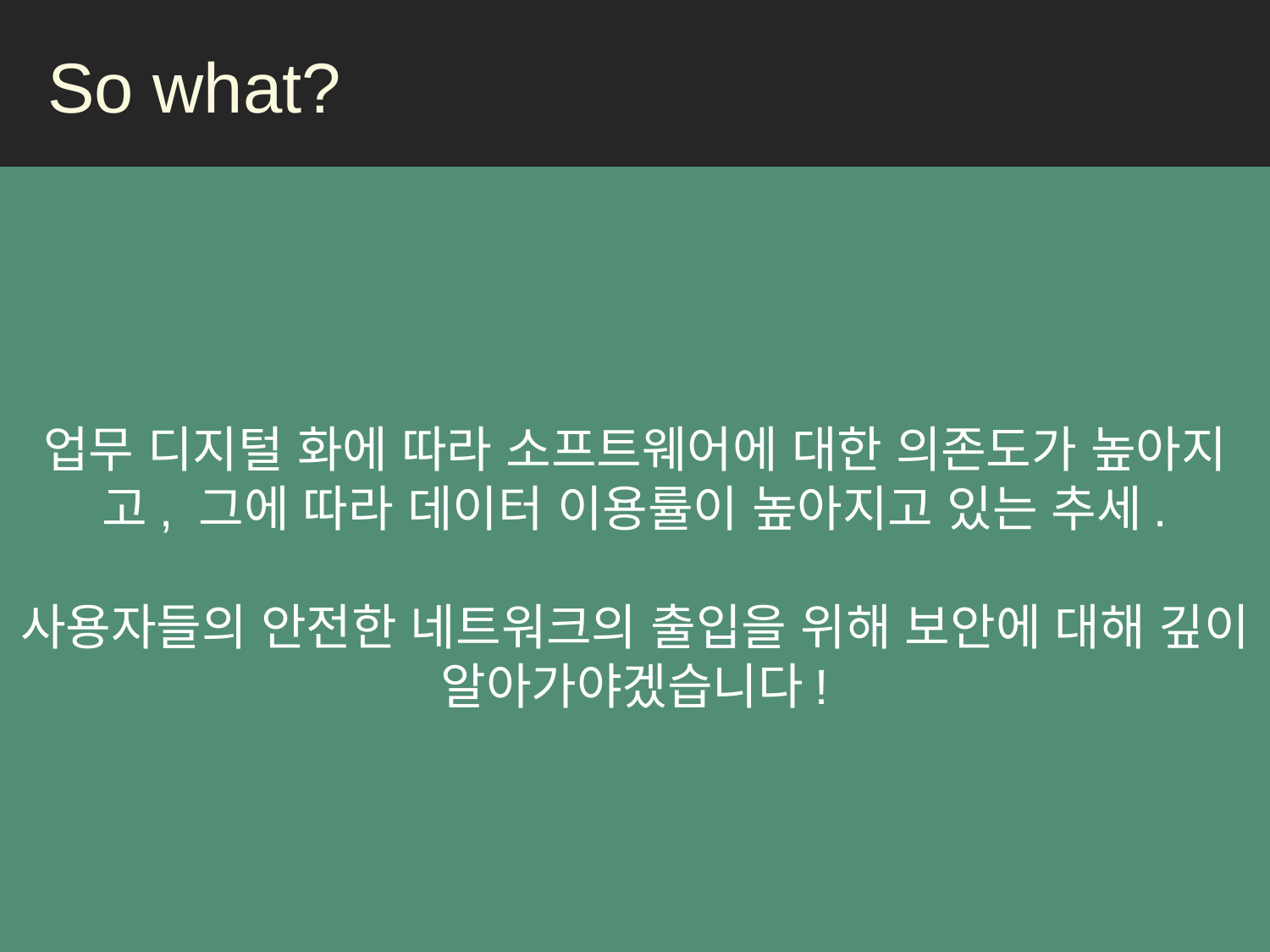

So what?

업무 디지털 화에 따라 소프트웨어에 대한 의존도가 높아지고, 그에 따라 데이터 이용률이 높아지고 있는 추세.

사용자들의 안전한 네트워크의 출입을 위해 보안에 대해 깊이 알아가야겠습니다!